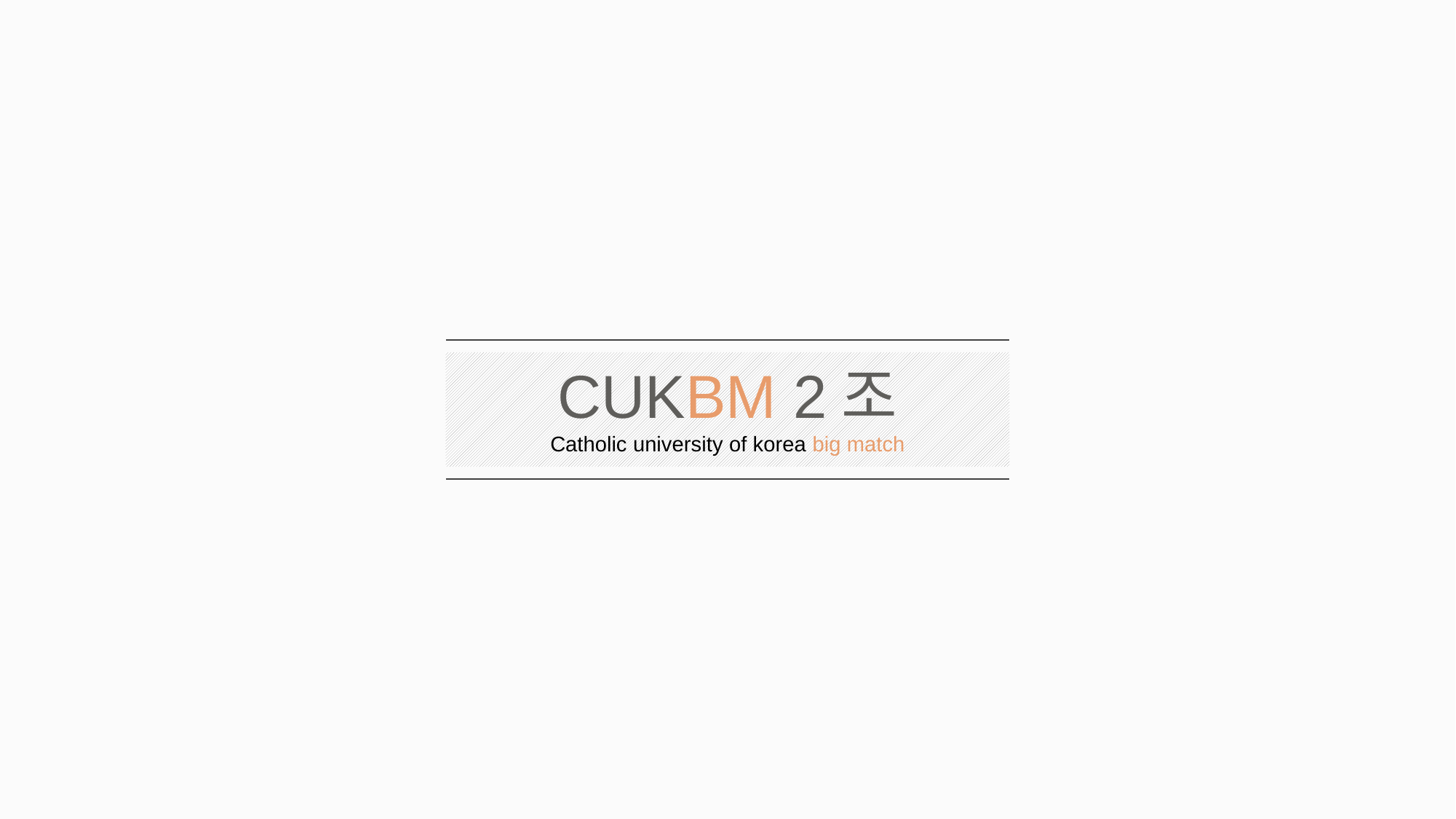

CUKBM 2조
Catholic university of korea big match